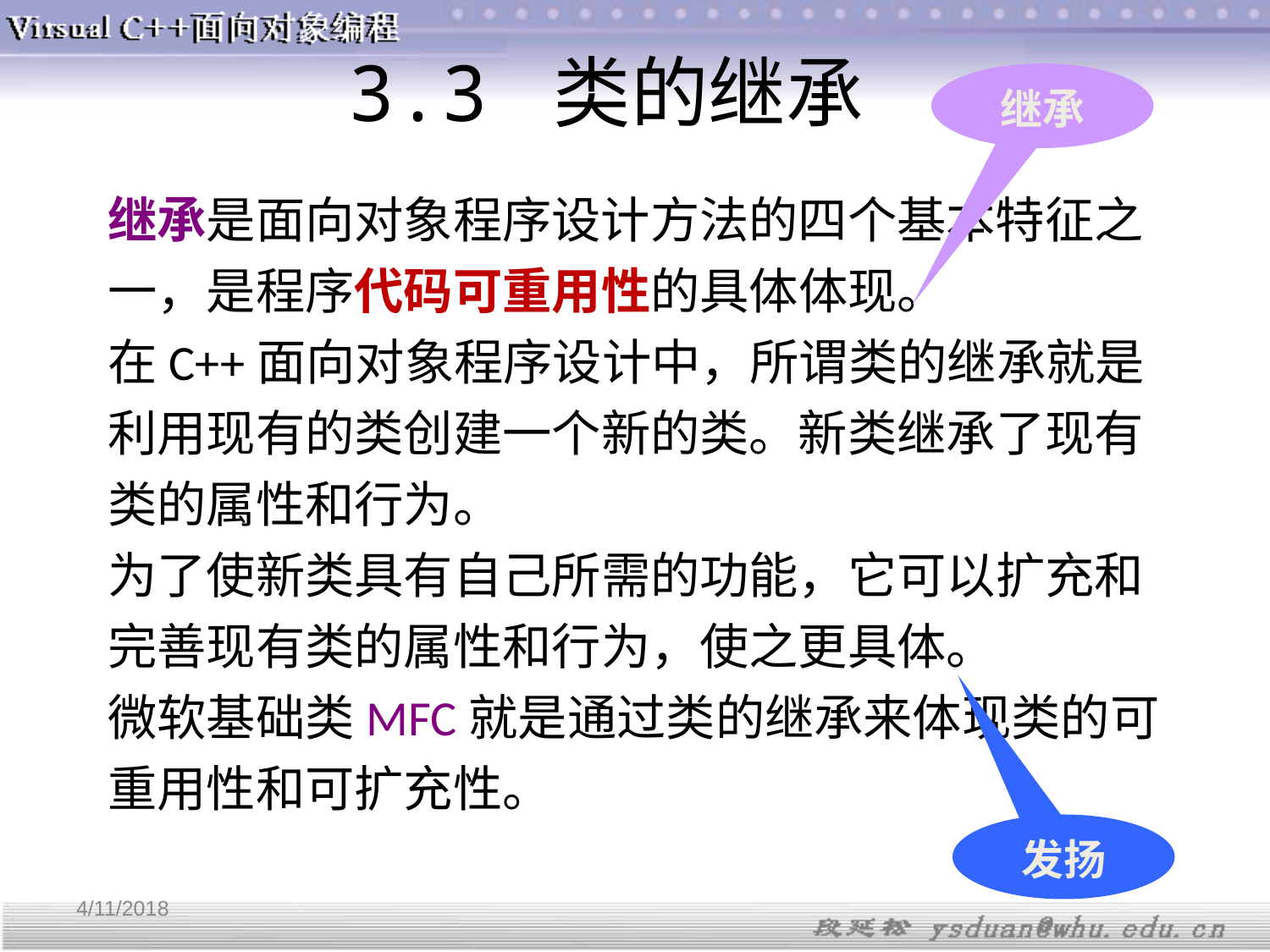

3.3 类的继承
继承
继承是面向对象程序设计方法的四个基本特征之一，是程序代码可重用性的具体体现。
在C++面向对象程序设计中，所谓类的继承就是利用现有的类创建一个新的类。新类继承了现有类的属性和行为。
为了使新类具有自己所需的功能，它可以扩充和完善现有类的属性和行为，使之更具体。
微软基础类MFC就是通过类的继承来体现类的可重用性和可扩充性。
发扬
4/11/2018